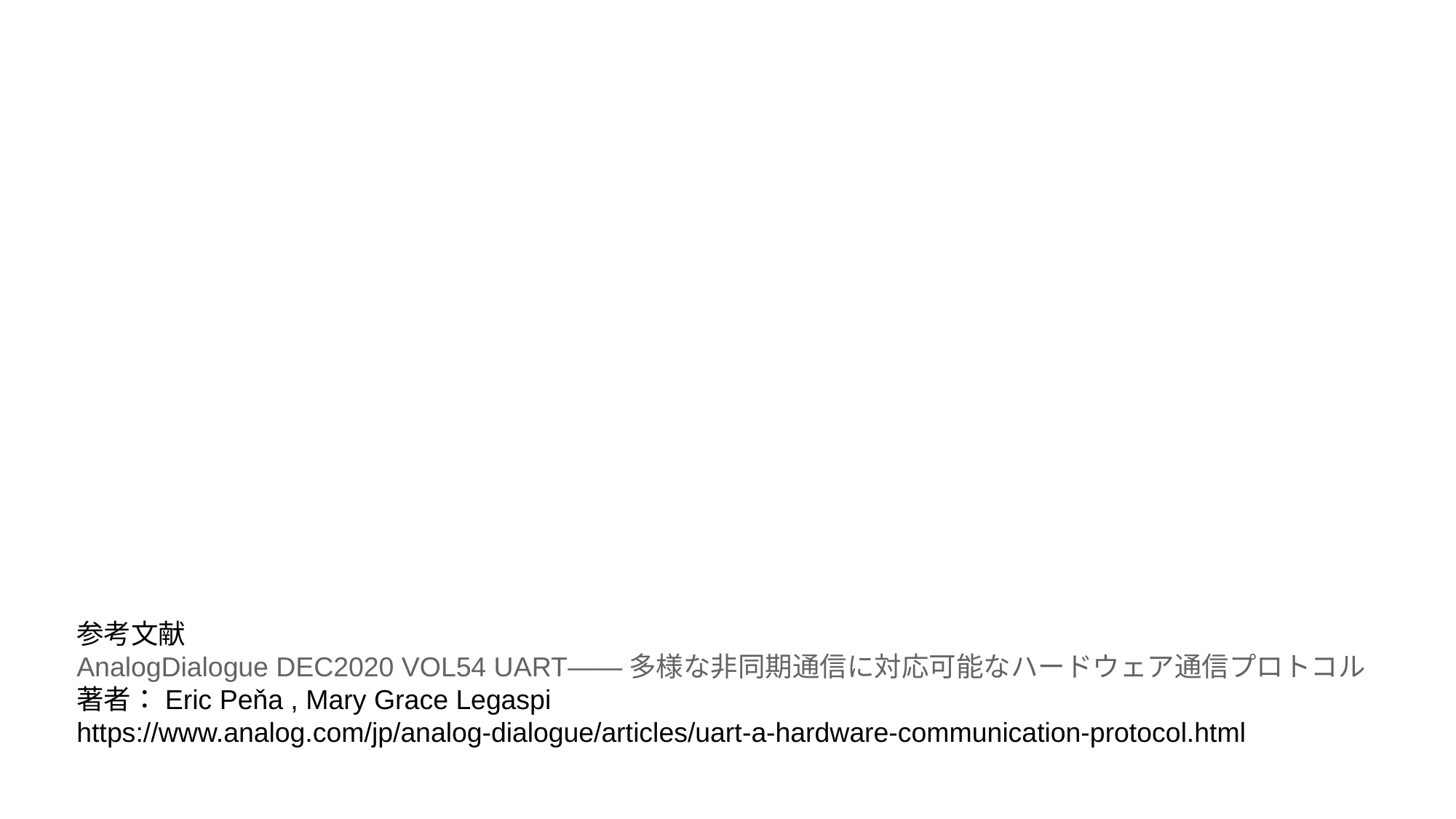

参考文献
AnalogDialogue DEC2020 VOL54 UART――多様な非同期通信に対応可能なハードウェア通信プロトコル
著者：Eric Peňa , Mary Grace Legaspi
https://www.analog.com/jp/analog-dialogue/articles/uart-a-hardware-communication-protocol.html